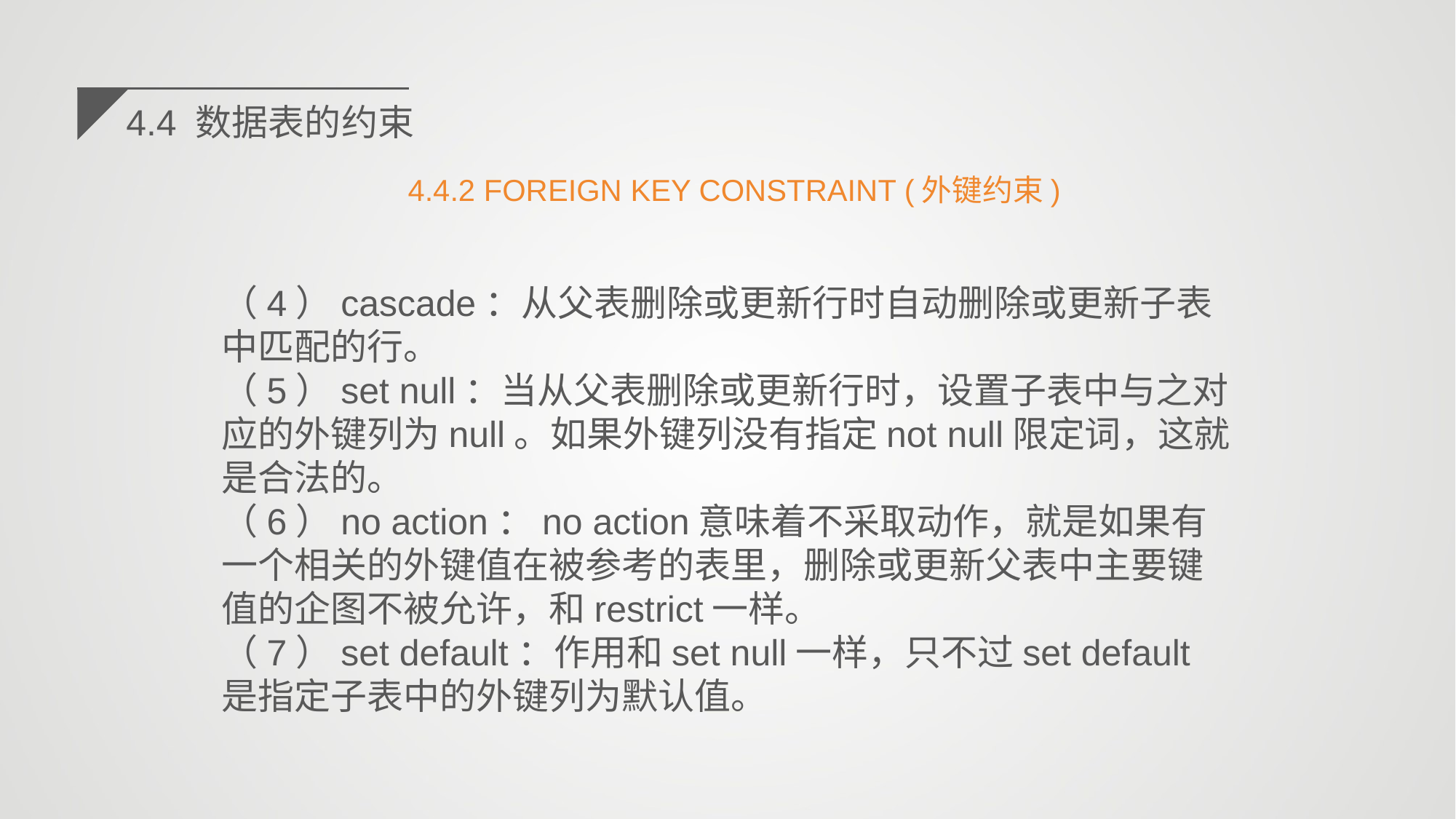

4.4 数据表的约束

4.4.2 FOREIGN KEY CONSTRAINT (外键约束)
（4）cascade：从父表删除或更新行时自动删除或更新子表中匹配的行。
（5）set null：当从父表删除或更新行时，设置子表中与之对应的外键列为null。如果外键列没有指定not null限定词，这就是合法的。
（6）no action：no action意味着不采取动作，就是如果有一个相关的外键值在被参考的表里，删除或更新父表中主要键值的企图不被允许，和restrict一样。
（7）set default：作用和set null一样，只不过set default是指定子表中的外键列为默认值。